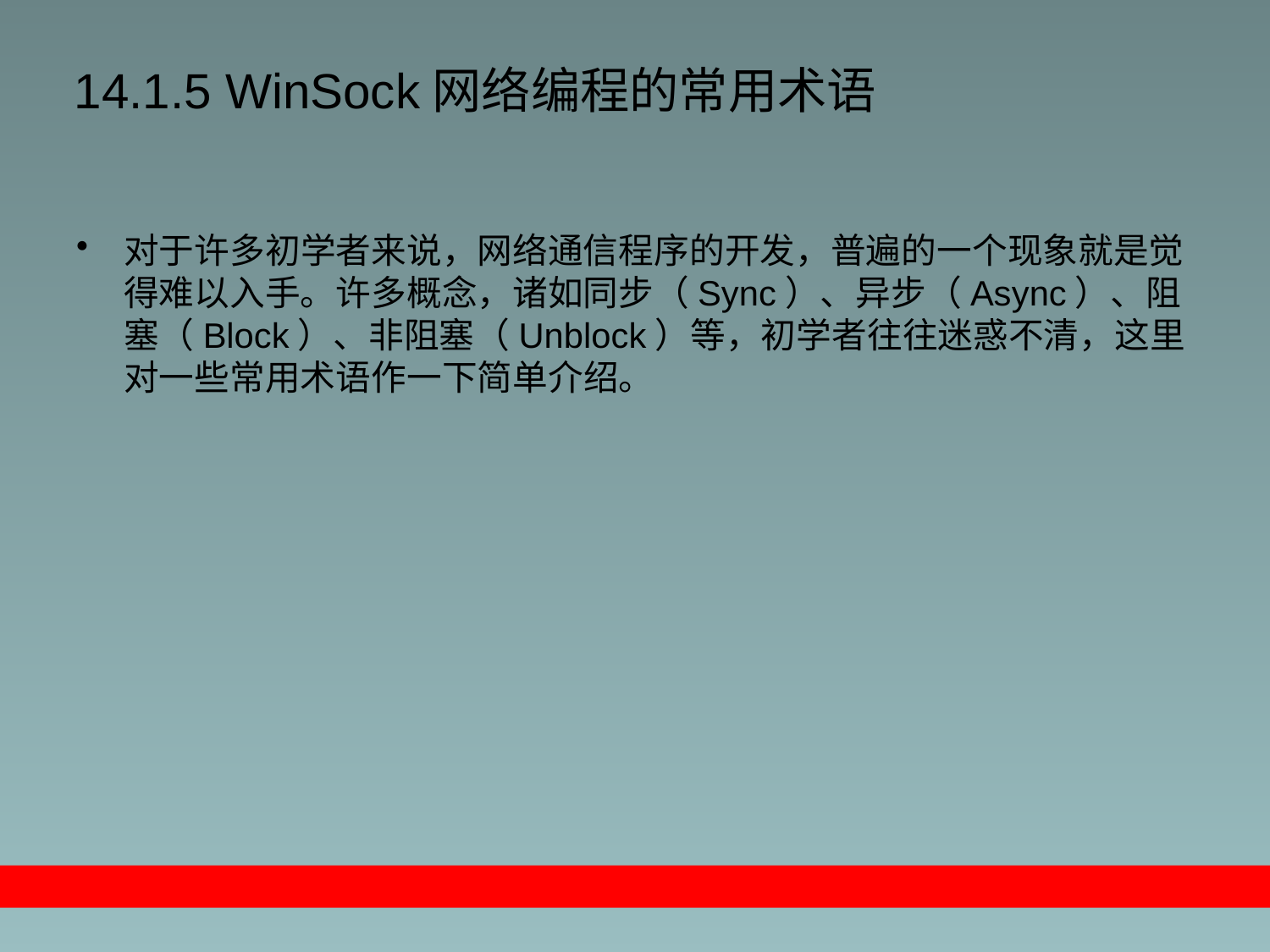

# 14.1.5 WinSock网络编程的常用术语
对于许多初学者来说，网络通信程序的开发，普遍的一个现象就是觉得难以入手。许多概念，诸如同步（Sync）、异步（Async）、阻塞（Block）、非阻塞（Unblock）等，初学者往往迷惑不清，这里对一些常用术语作一下简单介绍。